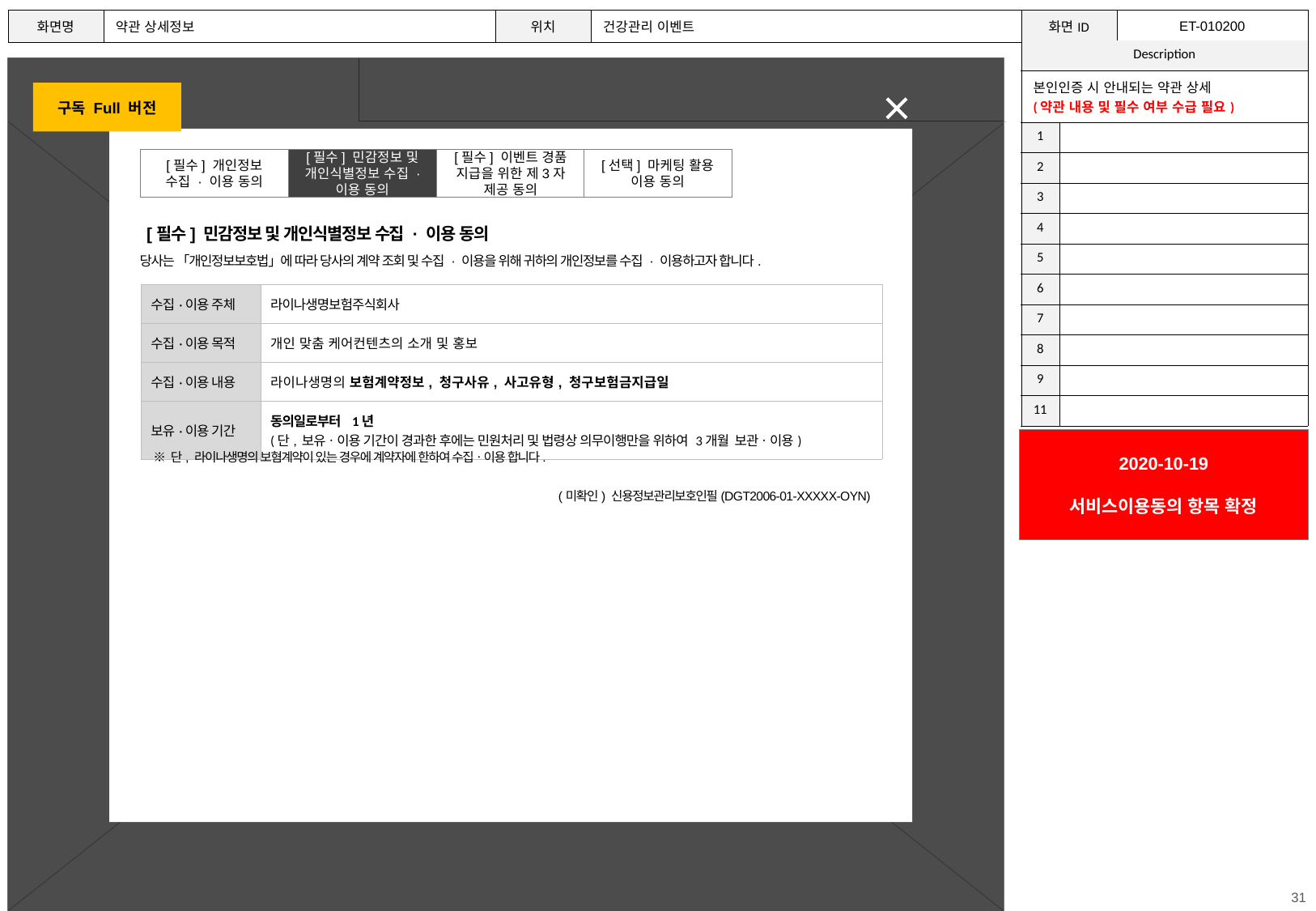

| 화면명 | 약관 상세정보 | 위치 | 건강관리 이벤트 | 화면ID | ET-010200 |
| --- | --- | --- | --- | --- | --- |
| Description |  |
| --- | --- |
| 본인인증 시 안내되는 약관 상세 (약관 내용 및 필수 여부 수급 필요) |  |
| 1 |  |
| 2 |  |
| 3 |  |
| 4 |  |
| 5 |  |
| 6 |  |
| 7 |  |
| 8 |  |
| 9 |  |
| 11 |  |

구독 Full 버전

[필수] 개인정보 수집 · 이용 동의
[필수] 민감정보 및 개인식별정보 수집 · 이용 동의
[필수] 이벤트 경품 지급을 위한 제3자 제공 동의
[선택] 마케팅 활용 이용 동의
[필수] 민감정보 및 개인식별정보 수집 · 이용 동의
당사는 「개인정보보호법」에 따라 당사의 계약 조회 및 수집 · 이용을 위해 귀하의 개인정보를 수집 · 이용하고자 합니다.
| 수집·이용 주체 | 라이나생명보험주식회사 |
| --- | --- |
| 수집·이용 목적 | 개인 맞춤 케어컨텐츠의 소개 및 홍보 |
| 수집·이용 내용 | 라이나생명의 보험계약정보, 청구사유, 사고유형, 청구보험금지급일 |
| 보유·이용 기간 | 동의일로부터 1년 (단, 보유ㆍ이용 기간이 경과한 후에는 민원처리 및 법령상 의무이행만을 위하여 3개월 보관ㆍ이용) |
2020-10-19

서비스이용동의 항목 확정
※ 단, 라이나생명의 보혐계약이 있는 경우에 계약자에 한하여 수집ㆍ이용 합니다.
(미확인) 신용정보관리보호인필(DGT2006-01-XXXXX-OYN)